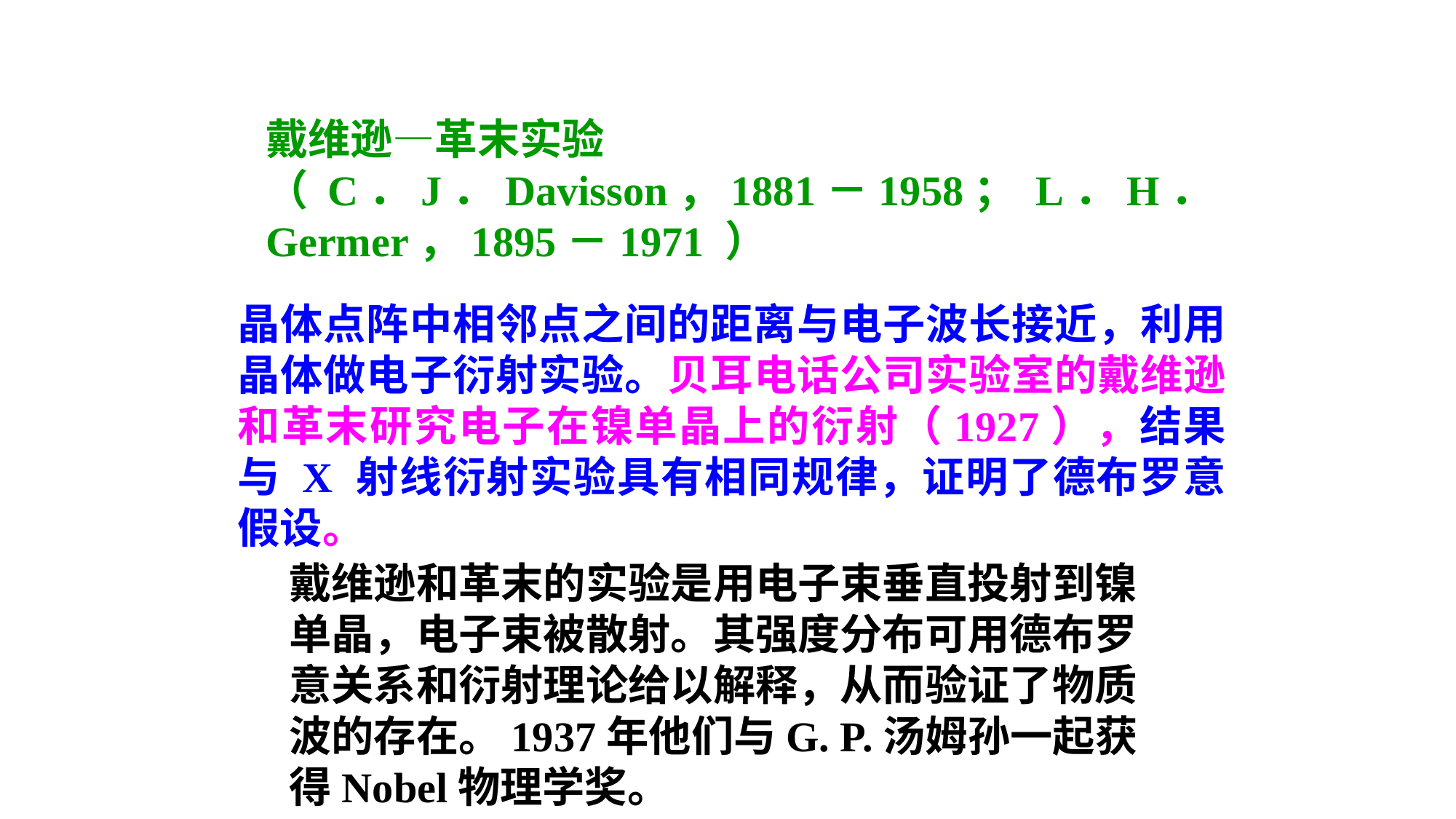

戴维逊—革末实验
（ C．J．Davisson，1881－1958； L．H．Germer，1895－1971 ）
晶体点阵中相邻点之间的距离与电子波长接近，利用晶体做电子衍射实验。贝耳电话公司实验室的戴维逊和革末研究电子在镍单晶上的衍射（1927），结果与 X 射线衍射实验具有相同规律，证明了德布罗意假设。
戴维逊和革末的实验是用电子束垂直投射到镍单晶，电子束被散射。其强度分布可用德布罗意关系和衍射理论给以解释，从而验证了物质波的存在。1937年他们与G. P.汤姆孙一起获得Nobel物理学奖。